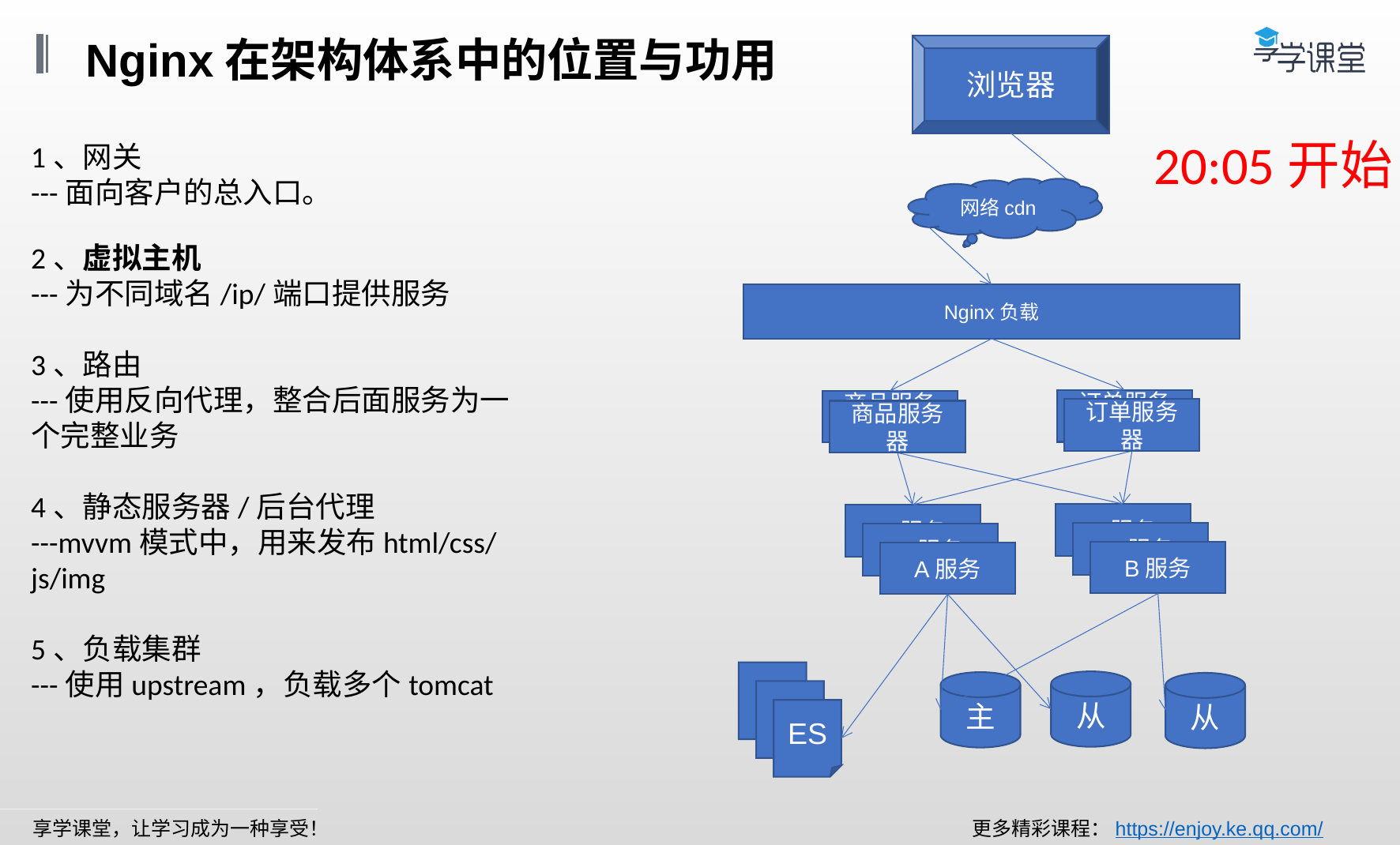

Nginx在架构体系中的位置与功用
浏览器
20:05开始
1、网关
---面向客户的总入口。
2、虚拟主机
---为不同域名/ip/端口提供服务

3、路由
---使用反向代理，整合后面服务为一个完整业务

4、静态服务器/后台代理
---mvvm模式中，用来发布html/css/js/img

5、负载集群
---使用upstream，负载多个tomcat
网络cdn
Nginx负载
订单服务器
商品服务器
订单服务器
商品服务器
B服务
A服务
B服务
A服务
B服务
A服务

从
主
从

ES